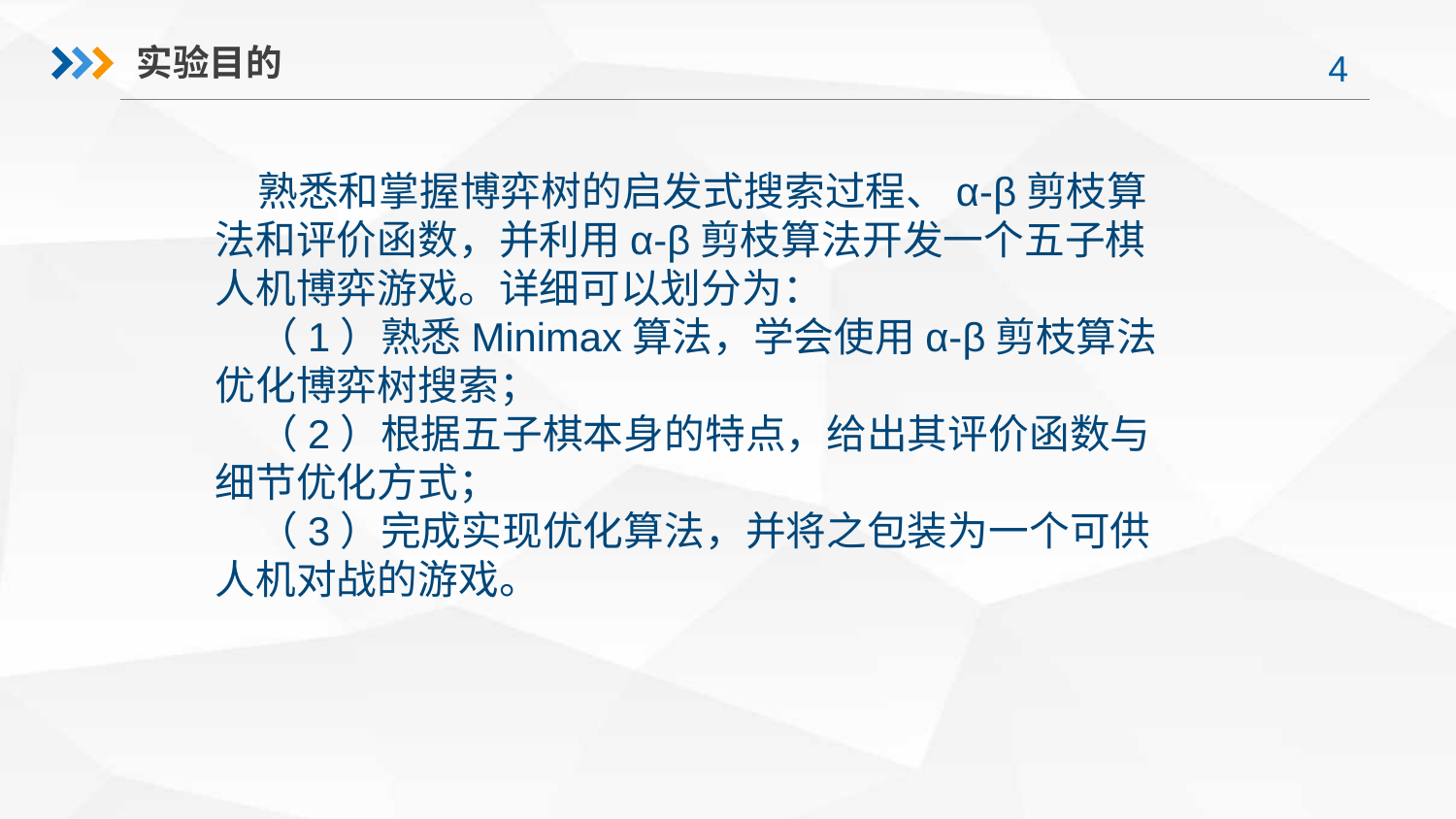

实验目的
熟悉和掌握博弈树的启发式搜索过程、α-β剪枝算法和评价函数，并利用α-β剪枝算法开发一个五子棋人机博弈游戏。详细可以划分为：
（1）熟悉Minimax算法，学会使用α-β剪枝算法优化博弈树搜索；
（2）根据五子棋本身的特点，给出其评价函数与细节优化方式；
（3）完成实现优化算法，并将之包装为一个可供人机对战的游戏。